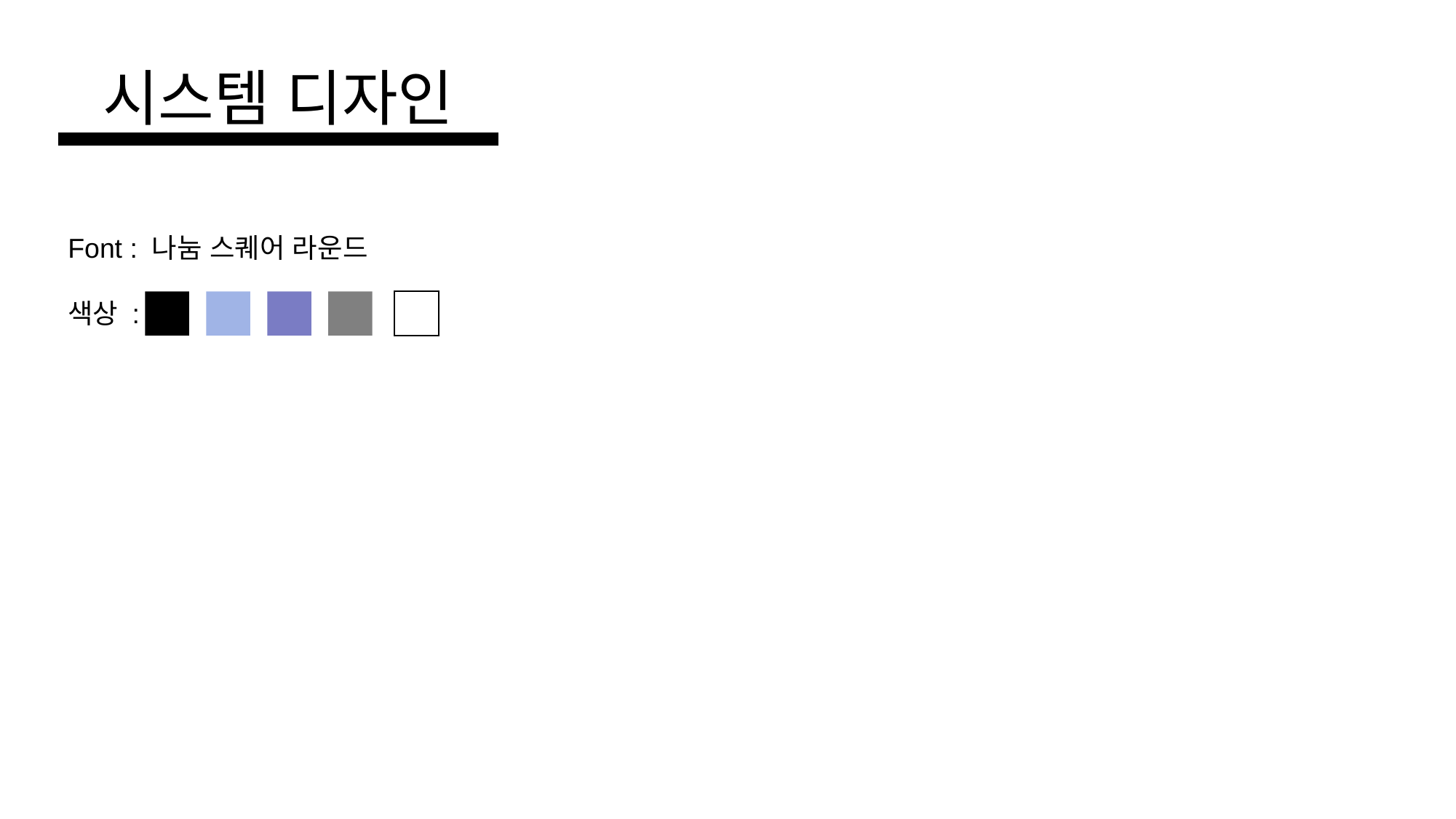

시스템 디자인
Font : 나눔 스퀘어 라운드

색상 :